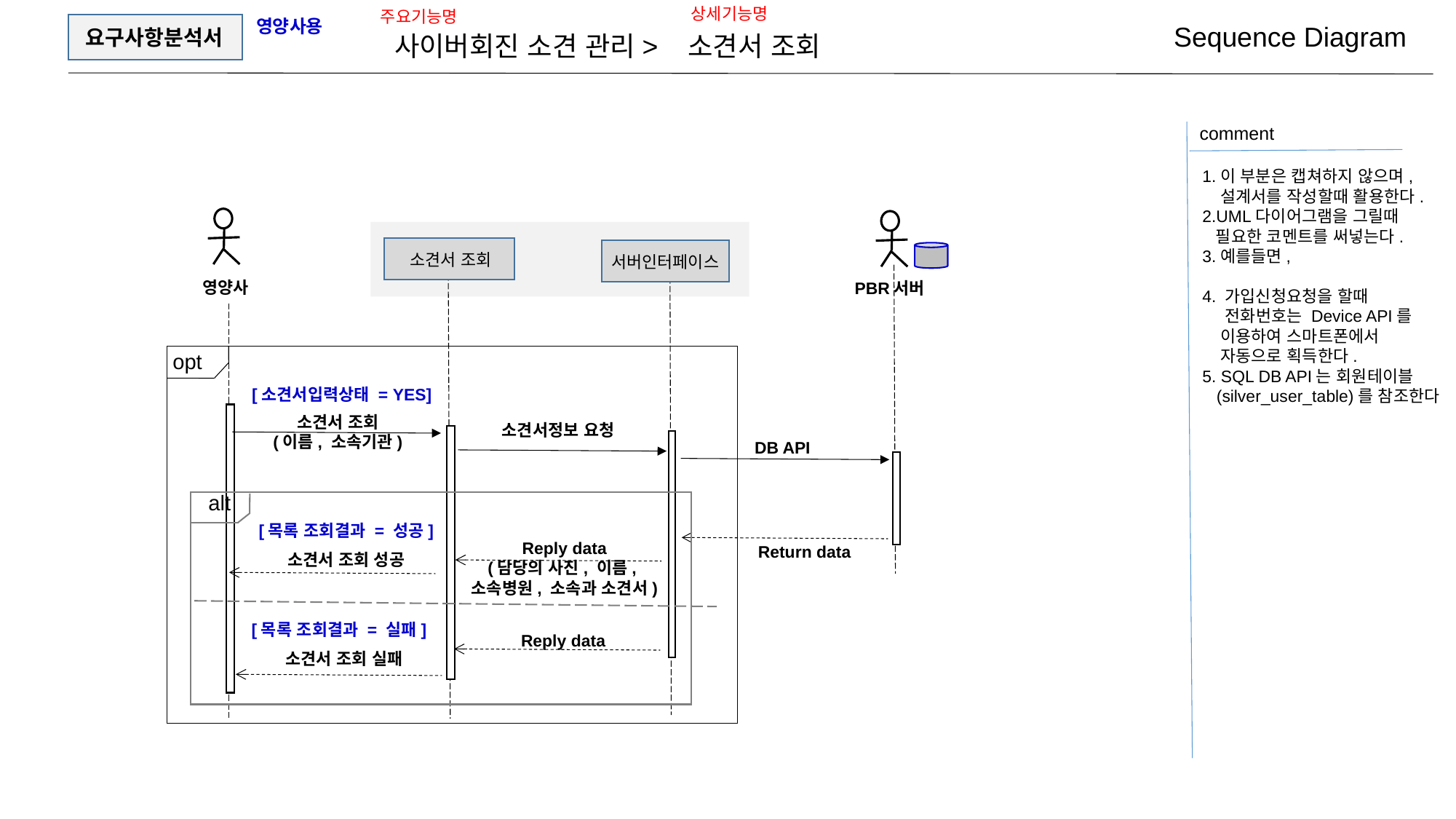

상세기능명
주요기능명
영양사용
Sequence Diagram

요구사항분석서
사이버회진 소견 관리>   소견서 조회
comment
1.이 부분은 캡쳐하지 않으며,
   설계서를 작성할때 활용한다.
2.UML다이어그램을 그릴때
  필요한 코멘트를 써넣는다.
3.예를들면,

4. 가입신청요청을 할때
    전화번호는 Device API를
   이용하여 스마트폰에서
   자동으로 획득한다.
5. SQL DB API는 회원테이블
   (silver_user_table)를 참조한다

소견서 조회
서버인터페이스
영양사
PBR서버
opt

[소견서입력상태 = YES]

소견서 조회
(이름, 소속기관)
소견서정보 요청

DB API

alt

[목록 조회결과 = 성공]
Reply data
(담당의 사진, 이름,
소속병원, 소속과 소견서)
Return data
소견서 조회 성공
[목록 조회결과 = 실패]
Reply data
소견서 조회 실패